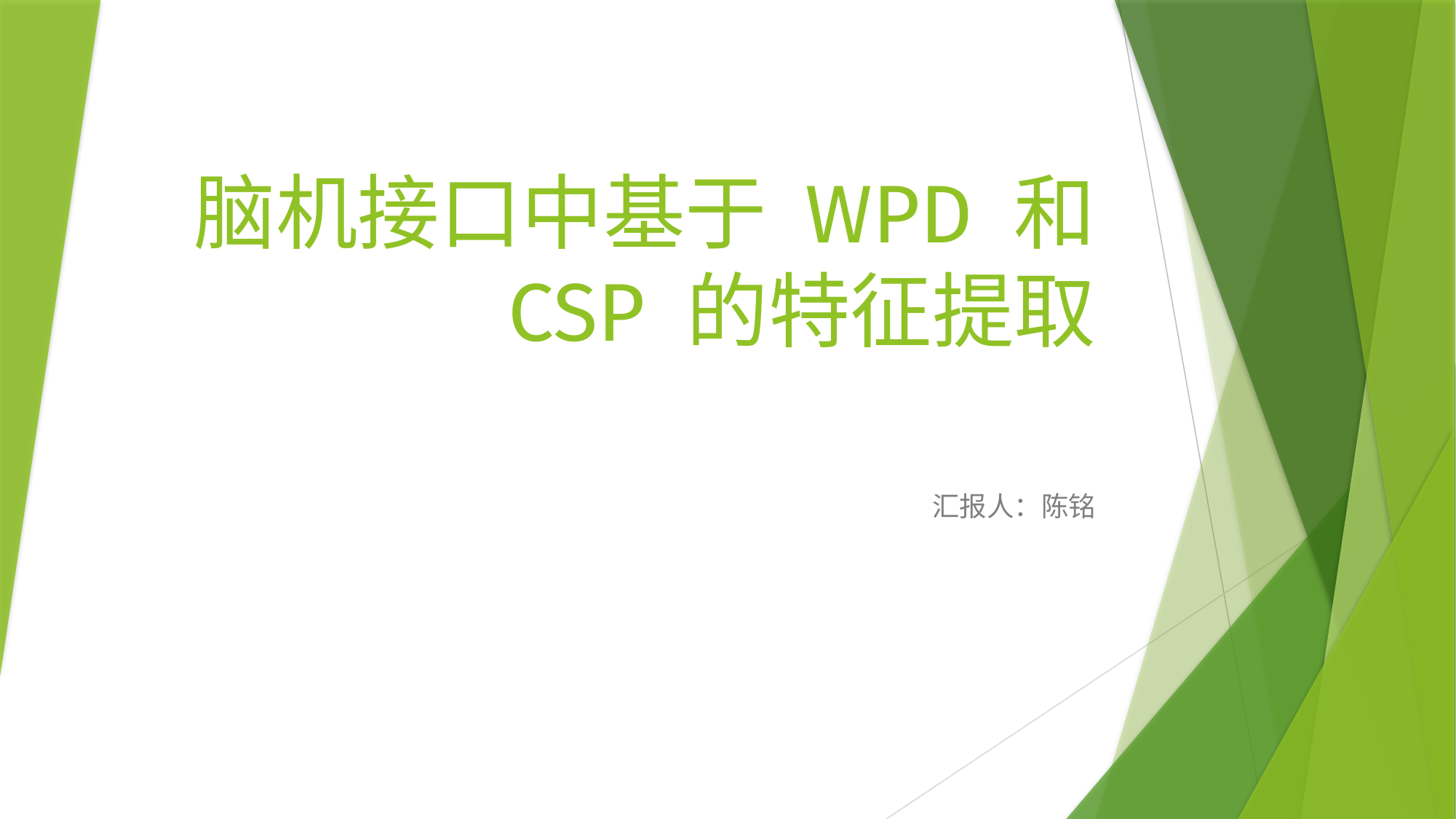

# 脑机接口中基于 WPD 和 CSP 的特征提取
汇报人：陈铭